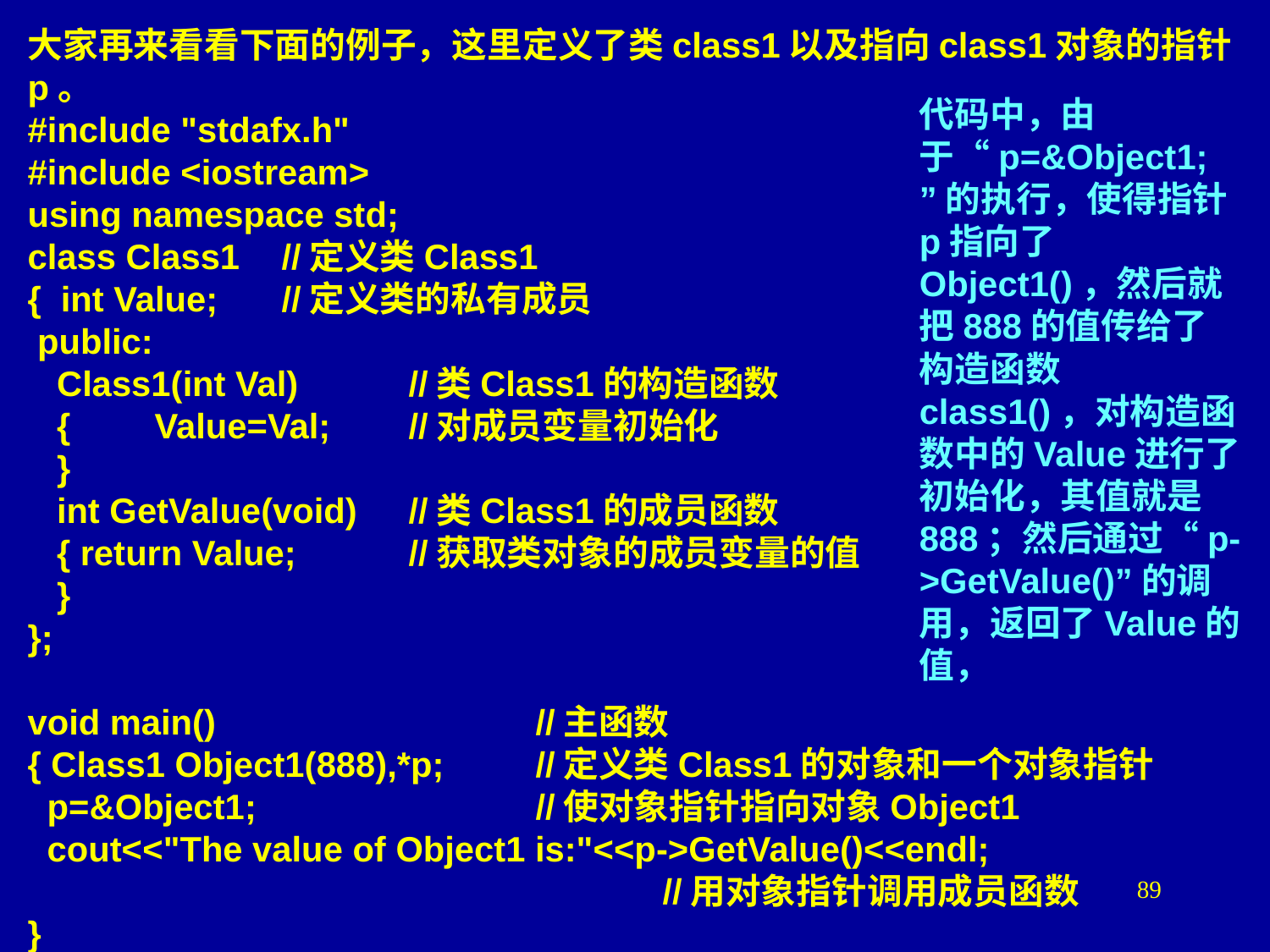

大家再来看看下面的例子，这里定义了类class1以及指向class1对象的指针p。
#include "stdafx.h"
#include <iostream>
using namespace std;
class Class1   	//定义类Class1
{  int Value;  	//定义类的私有成员
 public:
   Class1(int Val)  	//类Class1的构造函数
   {	Value=Val;  	//对成员变量初始化
   }
   int GetValue(void)	//类Class1的成员函数
   { return Value; 	//获取类对象的成员变量的值
   }
};

void main()			//主函数
{ Class1 Object1(888),*p;  	//定义类Class1的对象和一个对象指针
  p=&Object1; 			//使对象指针指向对象Object1
  cout<<"The value of Object1 is:"<<p->GetValue()<<endl;
					//用对象指针调用成员函数
}

代码中，由于“p=&Object1; ”的执行，使得指针p指向了Object1()，然后就把888的值传给了构造函数class1()，对构造函数中的Value进行了初始化，其值就是888；然后通过“p->GetValue()”的调用，返回了Value的值，
89